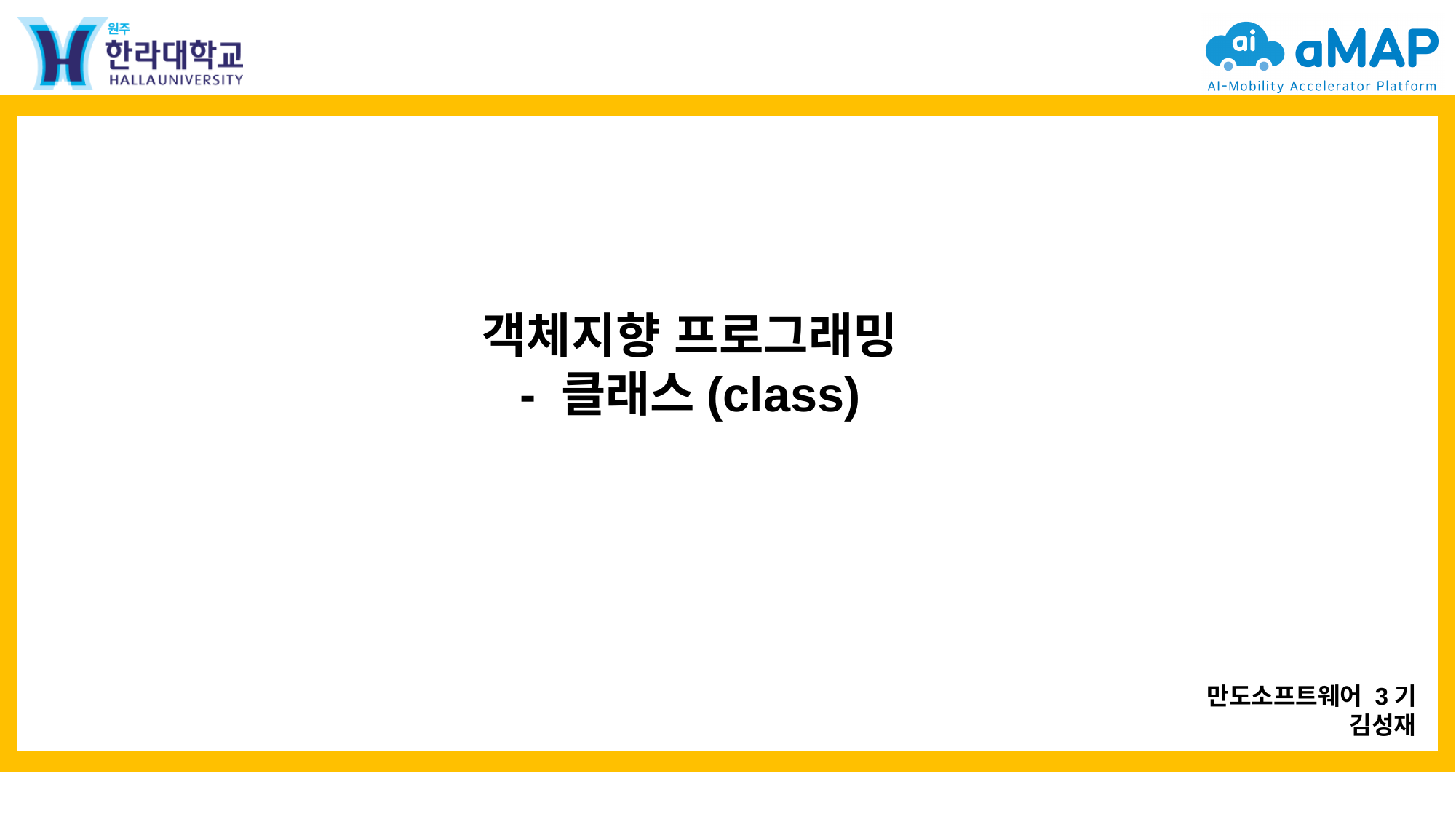

객체지향 프로그래밍
- 클래스(class)
만도소프트웨어 3기
김성재